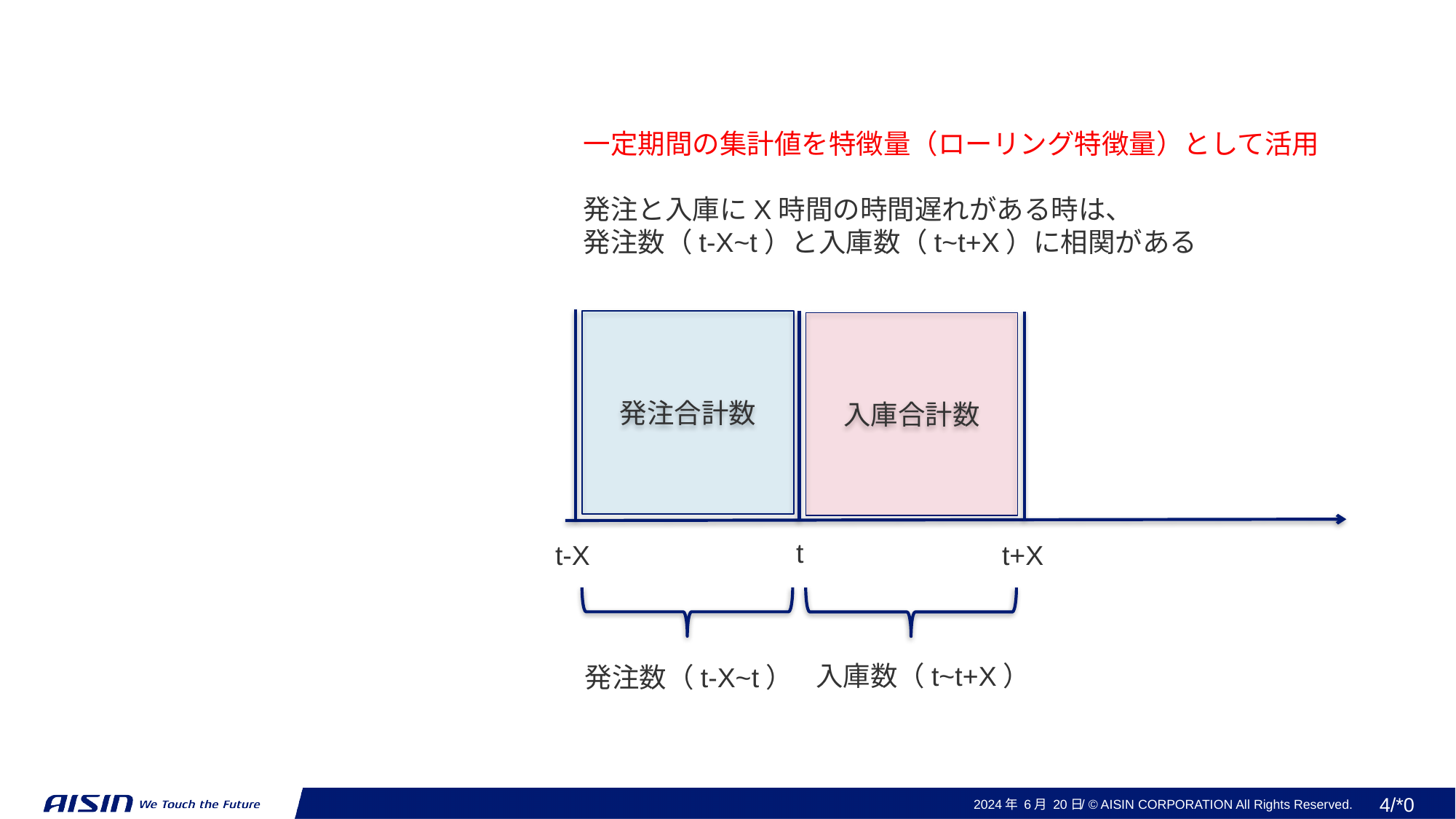

一定期間の集計値を特徴量（ローリング特徴量）として活用

発注と入庫にX時間の時間遅れがある時は、
発注数（t-X~t）と入庫数（t~t+X）に相関がある
発注合計数
入庫合計数

t
t-X
t+X
入庫数（t~t+X）
発注数（t-X~t）
2024年 6月 20日